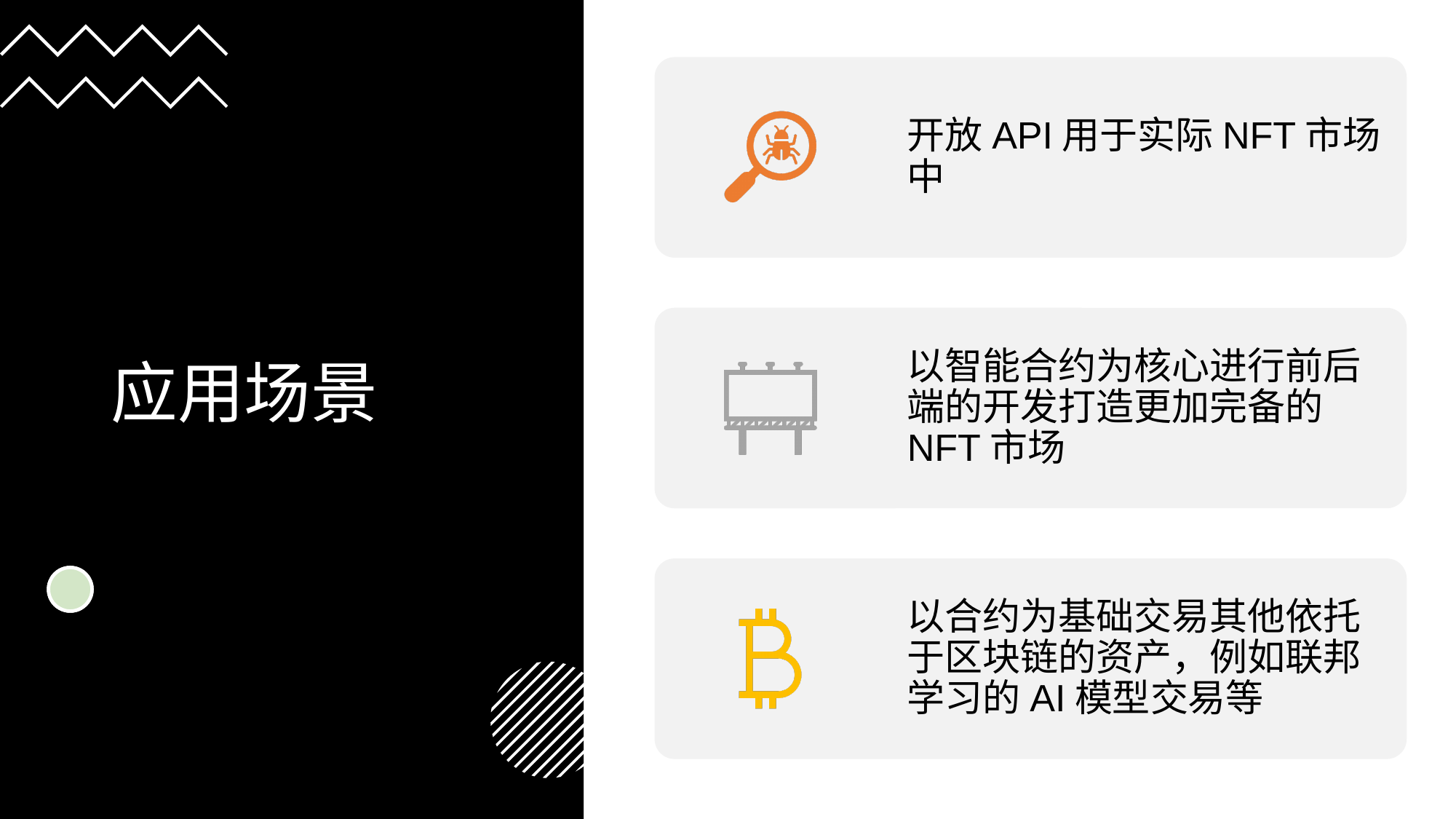

开放API用于实际NFT市场中
以智能合约为核心进行前后端的开发打造更加完备的NFT市场
以合约为基础交易其他依托于区块链的资产，例如联邦学习的AI模型交易等
# 应用场景